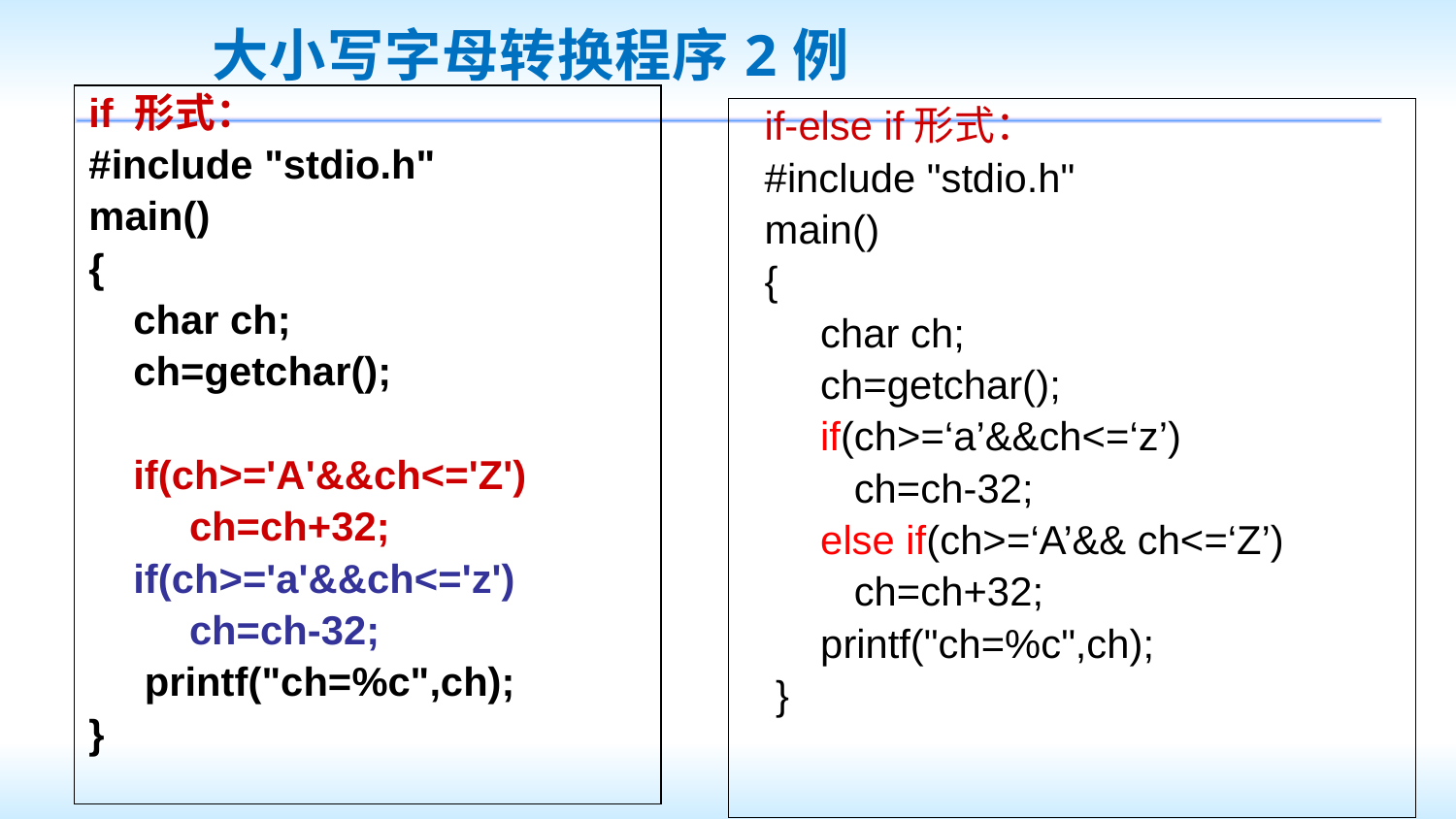

# 大小写字母转换程序2例
if 形式：
#include "stdio.h"
main()
{
    char ch;
    ch=getchar();

    if(ch>='A'&&ch<='Z')
         ch=ch+32;
    if(ch>='a'&&ch<='z')
         ch=ch-32;
     printf("ch=%c",ch);
}
  if-else if形式：
  #include "stdio.h"
  main()
  {
       char ch;
       ch=getchar();
       if(ch>=‘a’&&ch<=‘z’)
          ch=ch-32;
       else if(ch>=‘A’&& ch<=‘Z’)
          ch=ch+32;
       printf("ch=%c",ch);
   }